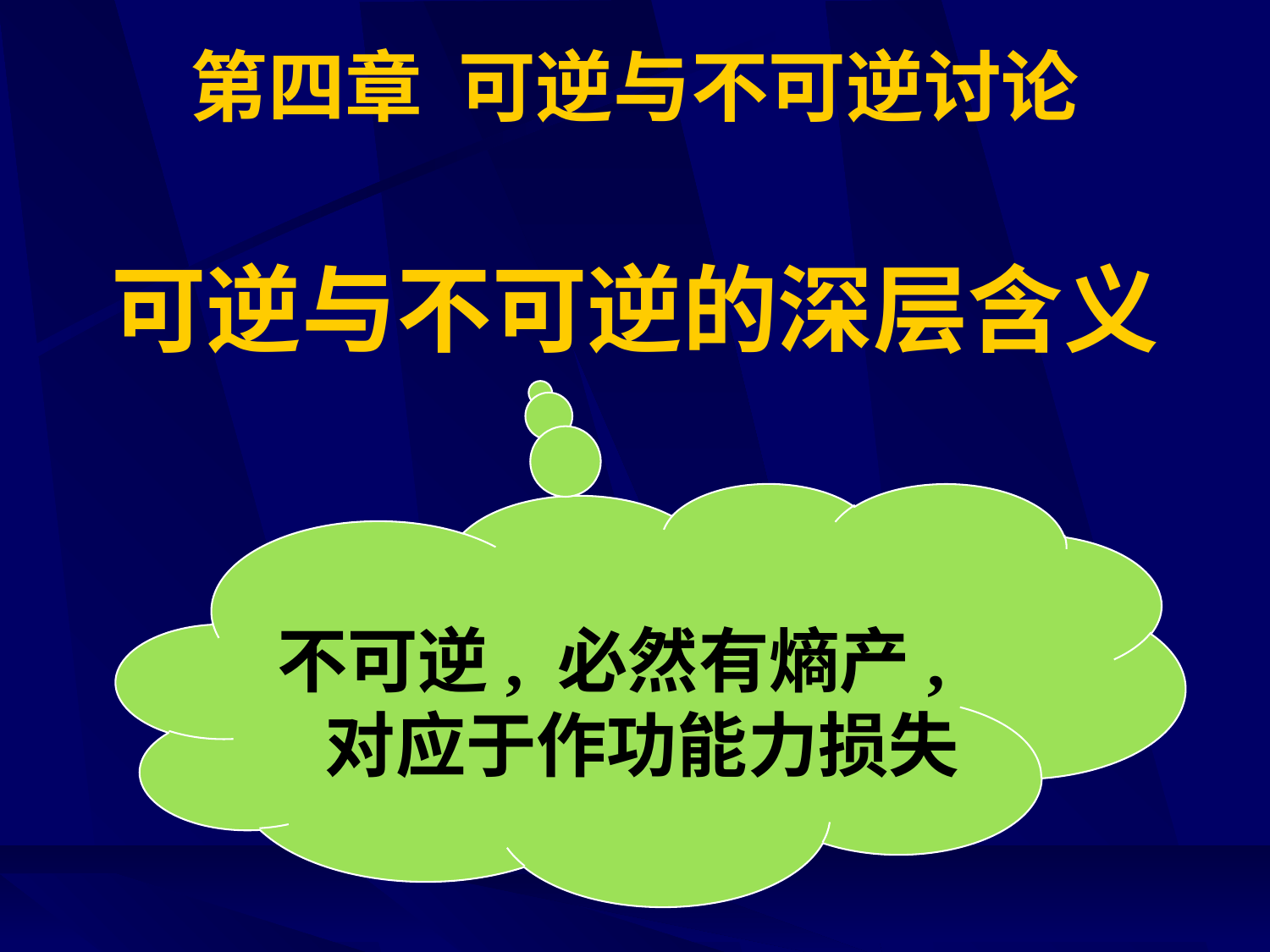

第四章  可逆与不可逆讨论
# 可逆与不可逆的深层含义

不可逆, 必然有熵产, 对应于作功能力损失